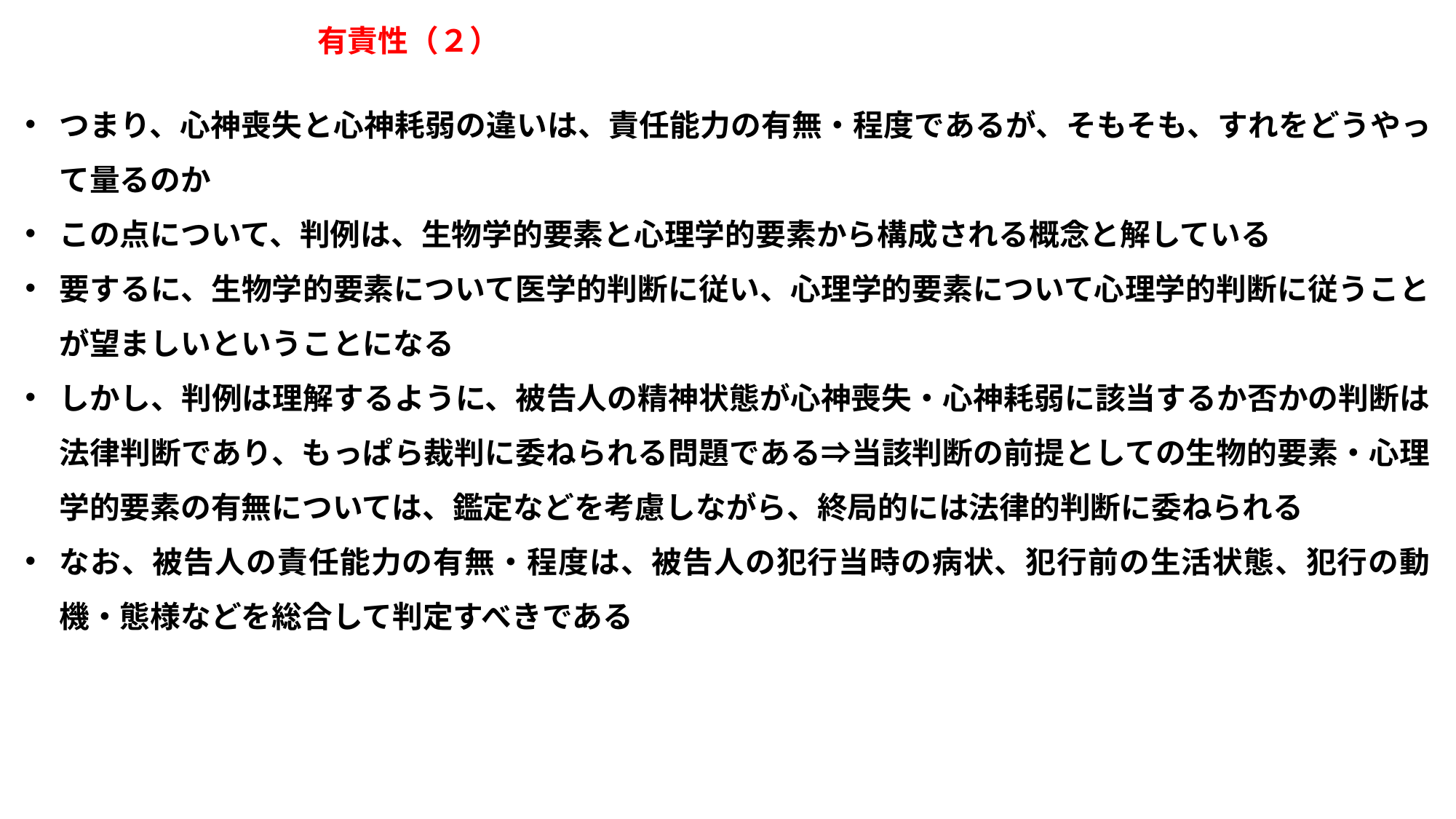

有責性（２）
つまり、心神喪失と心神耗弱の違いは、責任能力の有無・程度であるが、そもそも、すれをどうやって量るのか
この点について、判例は、生物学的要素と心理学的要素から構成される概念と解している
要するに、生物学的要素について医学的判断に従い、心理学的要素について心理学的判断に従うことが望ましいということになる
しかし、判例は理解するように、被告人の精神状態が心神喪失・心神耗弱に該当するか否かの判断は法律判断であり、もっぱら裁判に委ねられる問題である⇒当該判断の前提としての生物的要素・心理学的要素の有無については、鑑定などを考慮しながら、終局的には法律的判断に委ねられる
なお、被告人の責任能力の有無・程度は、被告人の犯行当時の病状、犯行前の生活状態、犯行の動機・態様などを総合して判定すべきである